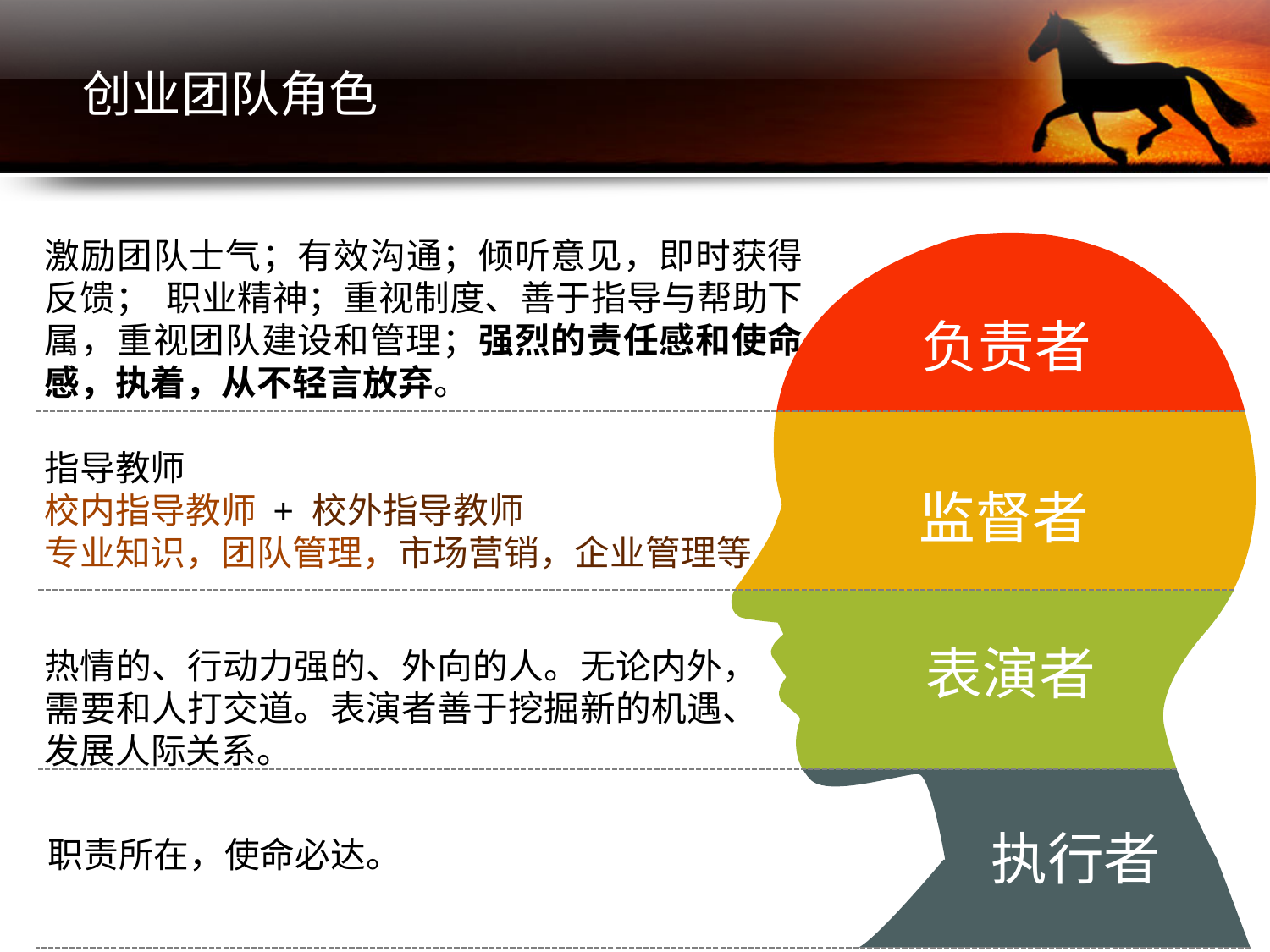

创业团队角色

激励团队士气；有效沟通；倾听意见，即时获得反馈；  职业精神；重视制度、善于指导与帮助下属，重视团队建设和管理；强烈的责任感和使命感，执着，从不轻言放弃。
负责者

指导教师
校内指导教师 + 校外指导教师
专业知识，团队管理，市场营销，企业管理等
监督者

热情的、行动力强的、外向的人。无论内外，需要和人打交道。表演者善于挖掘新的机遇、发展人际关系。
表演者

执行者
职责所在，使命必达。